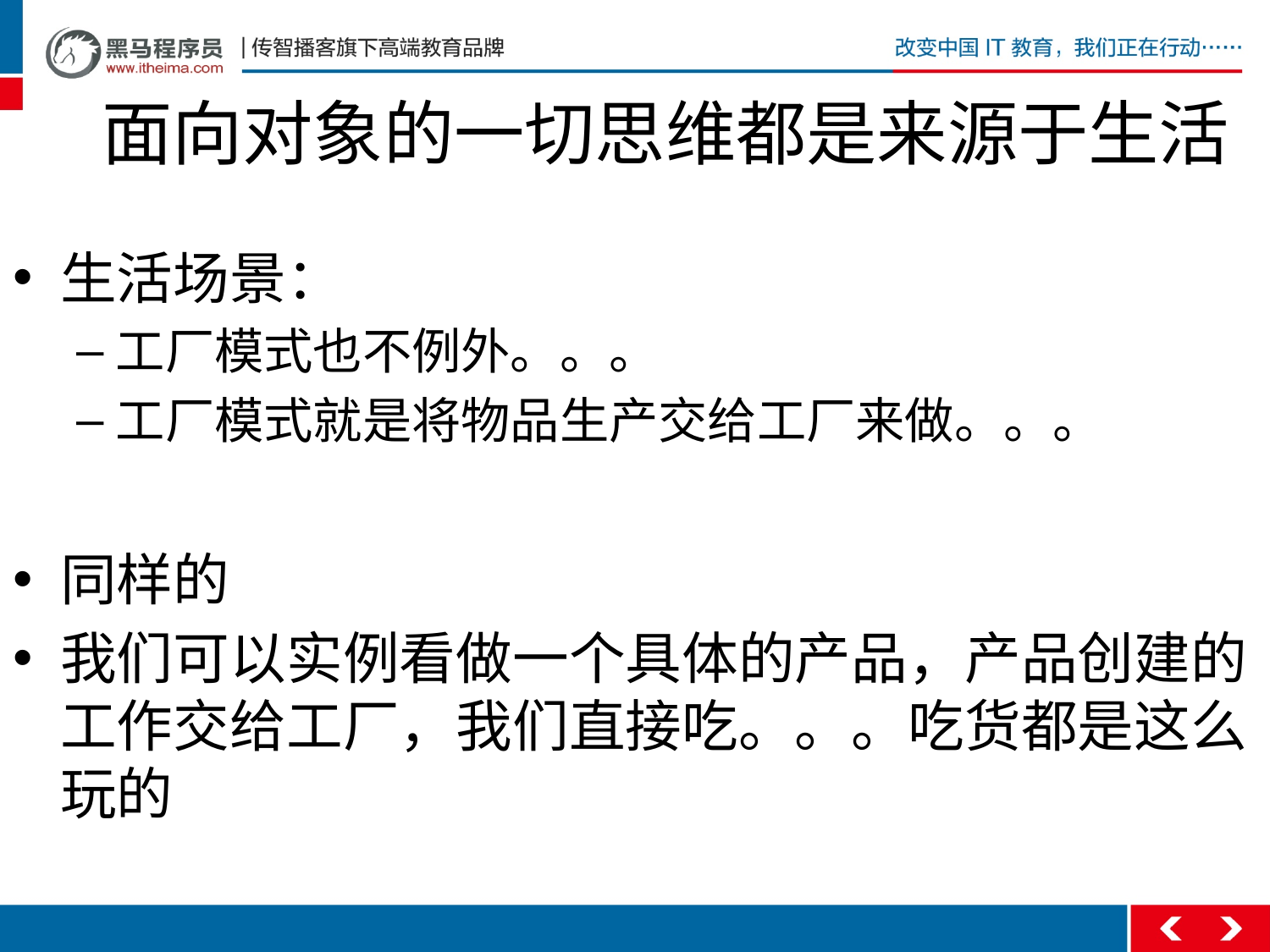

# 面向对象的一切思维都是来源于生活
生活场景：
工厂模式也不例外。。。
工厂模式就是将物品生产交给工厂来做。。。

同样的
我们可以实例看做一个具体的产品，产品创建的工作交给工厂，我们直接吃。。。吃货都是这么玩的